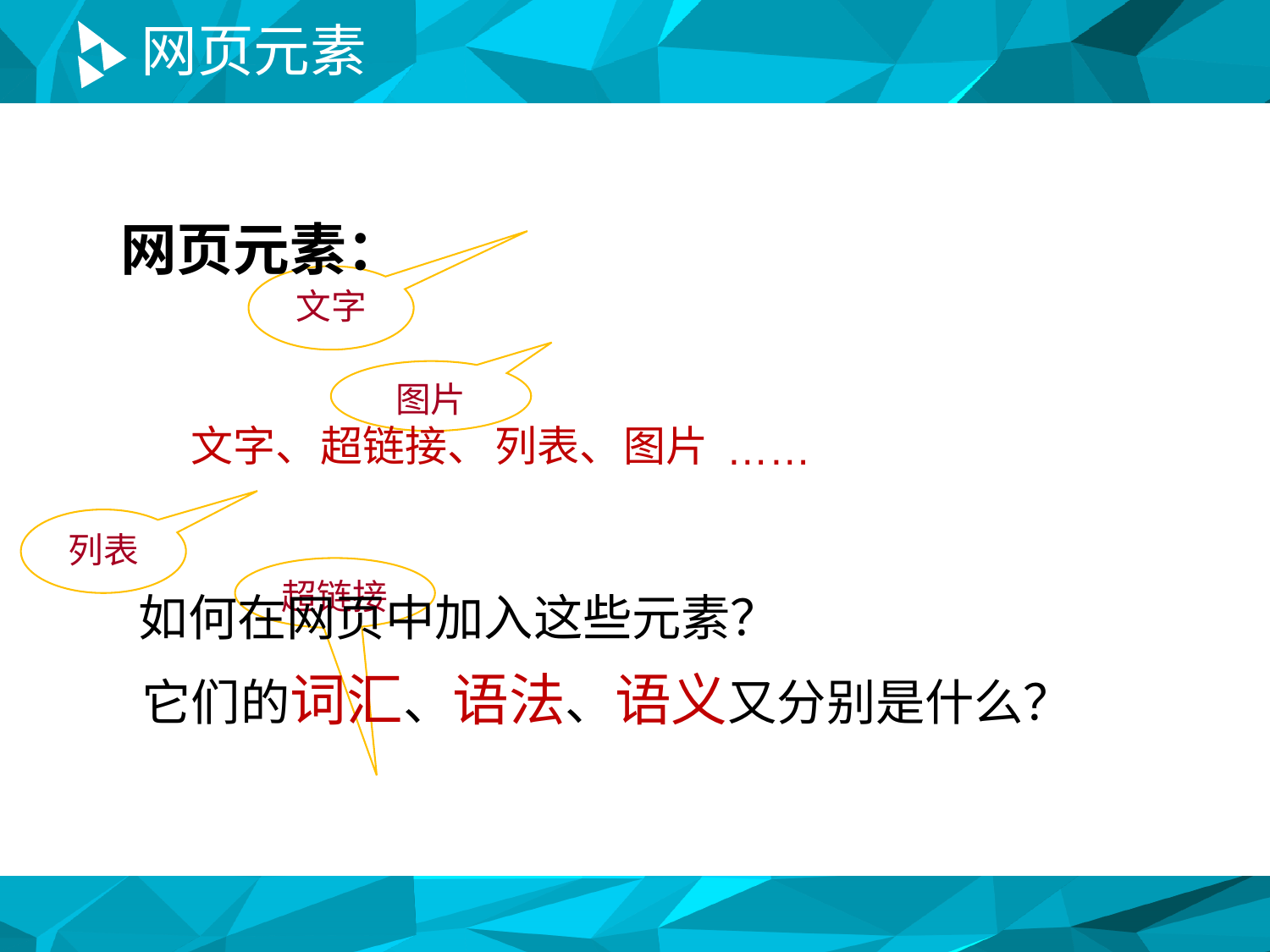

# 网页元素
网页元素：
文字
图片
图片
列表、
超链接、
文字、
……
列表
超链接
如何在网页中加入这些元素？
它们的词汇、语法、语义又分别是什么？